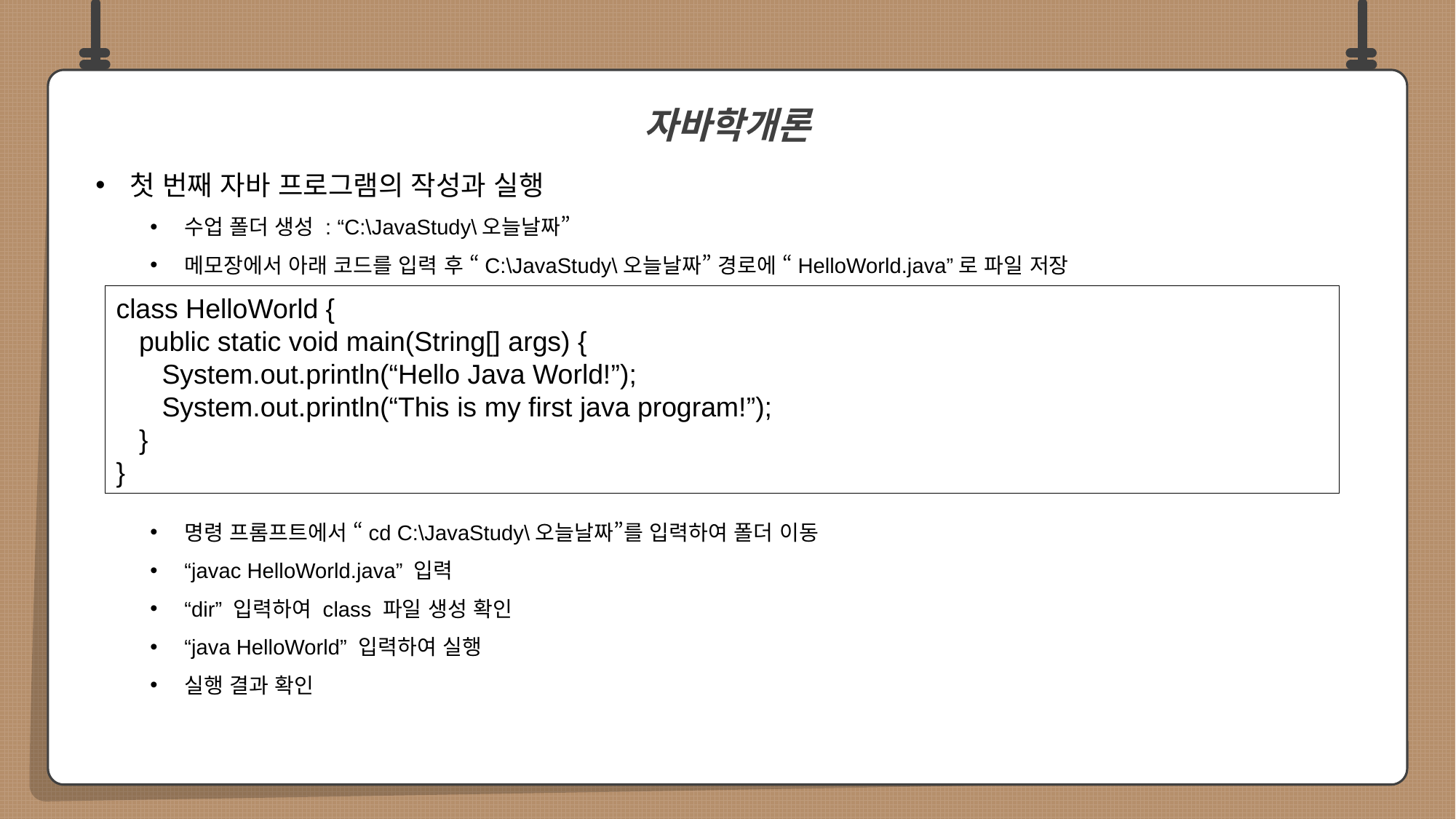

첫 번째 자바 프로그램의 작성과 실행
수업 폴더 생성 : “C:\JavaStudy\오늘날짜”
메모장에서 아래 코드를 입력 후 “C:\JavaStudy\오늘날짜” 경로에 “HelloWorld.java”로 파일 저장

명령 프롬프트에서 “cd C:\JavaStudy\오늘날짜”를 입력하여 폴더 이동
“javac HelloWorld.java” 입력
“dir” 입력하여 class 파일 생성 확인
“java HelloWorld” 입력하여 실행
실행 결과 확인

자바학개론

class HelloWorld {
   public static void main(String[] args) {
      System.out.println(“Hello Java World!”);
      System.out.println(“This is my first java program!”);
   }
}